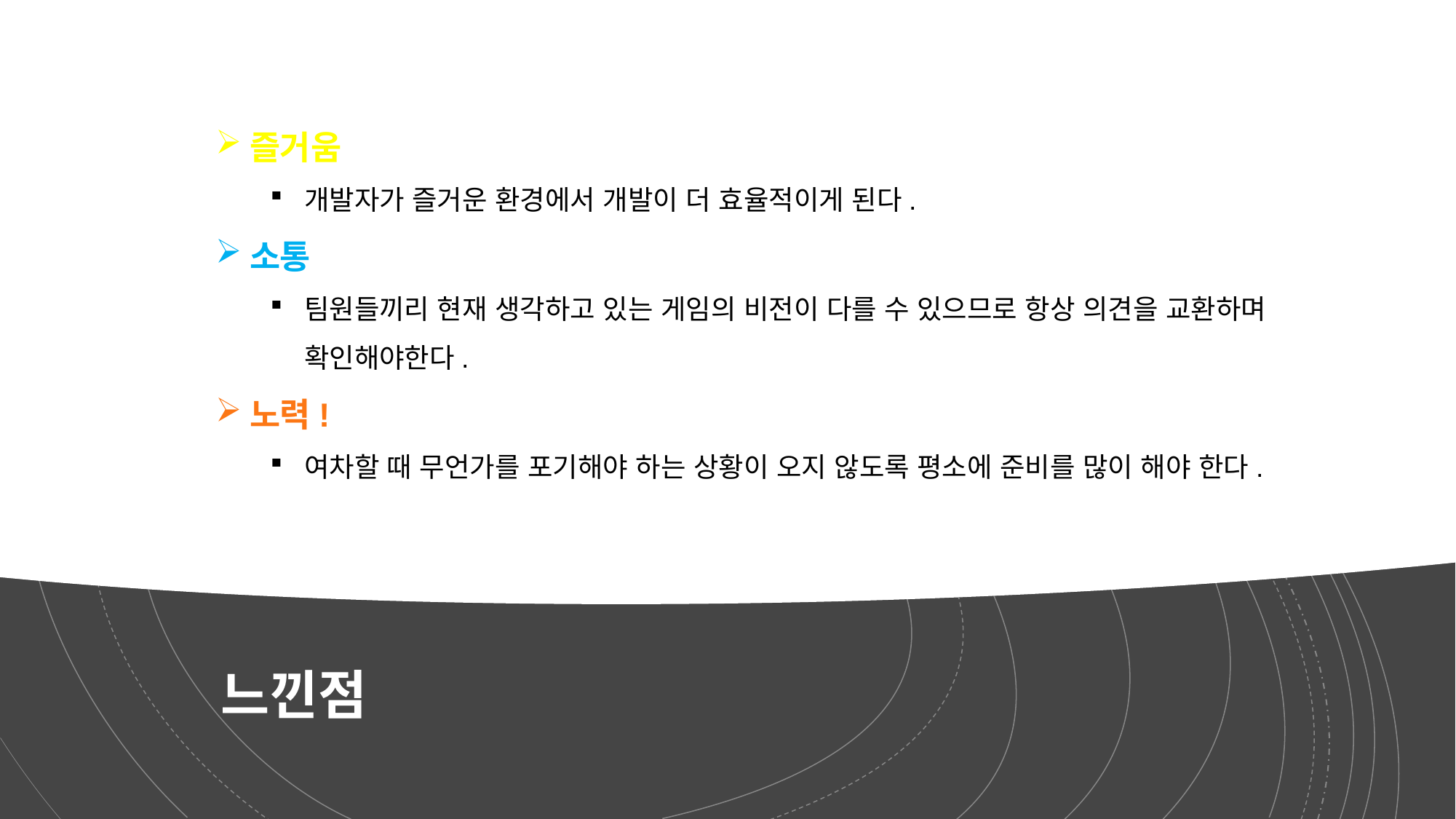

즐거움
개발자가 즐거운 환경에서 개발이 더 효율적이게 된다.
소통
팀원들끼리 현재 생각하고 있는 게임의 비전이 다를 수 있으므로 항상 의견을 교환하며 확인해야한다.
노력!
여차할 때 무언가를 포기해야 하는 상황이 오지 않도록 평소에 준비를 많이 해야 한다.

느낀점